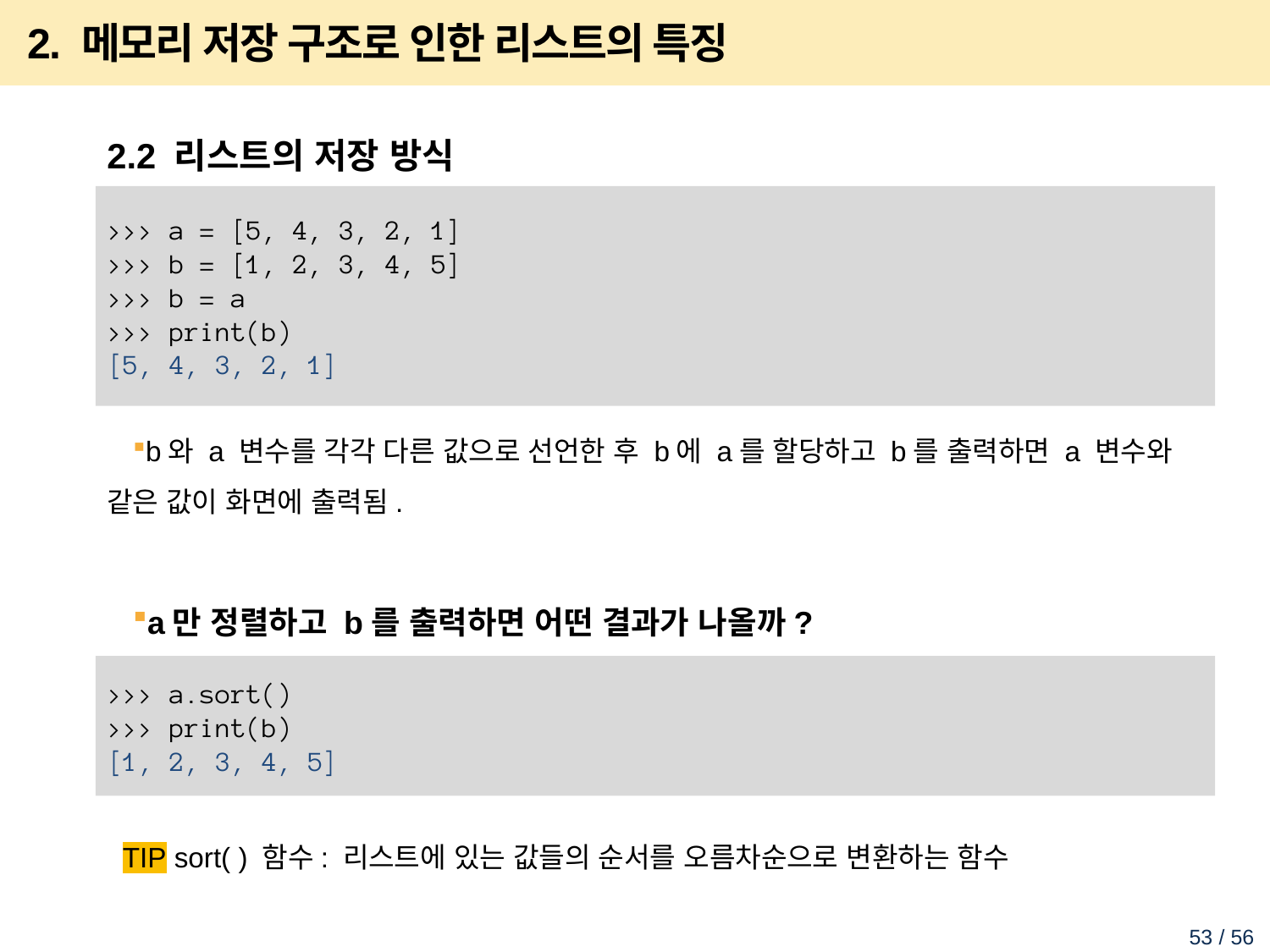

# 2. 메모리 저장 구조로 인한 리스트의 특징
2.2 리스트의 저장 방식

b와 a 변수를 각각 다른 값으로 선언한 후 b에 a를 할당하고 b를 출력하면 a 변수와 같은 값이 화면에 출력됨.

a만 정렬하고 b를 출력하면 어떤 결과가 나올까?

  TIP sort( ) 함수: 리스트에 있는 값들의 순서를 오름차순으로 변환하는 함수
>>> a = [5, 4, 3, 2, 1]
>>> b = [1, 2, 3, 4, 5]
>>> b = a
>>> print(b)
[5, 4, 3, 2, 1]
>>> a.sort()
>>> print(b)
[1, 2, 3, 4, 5]